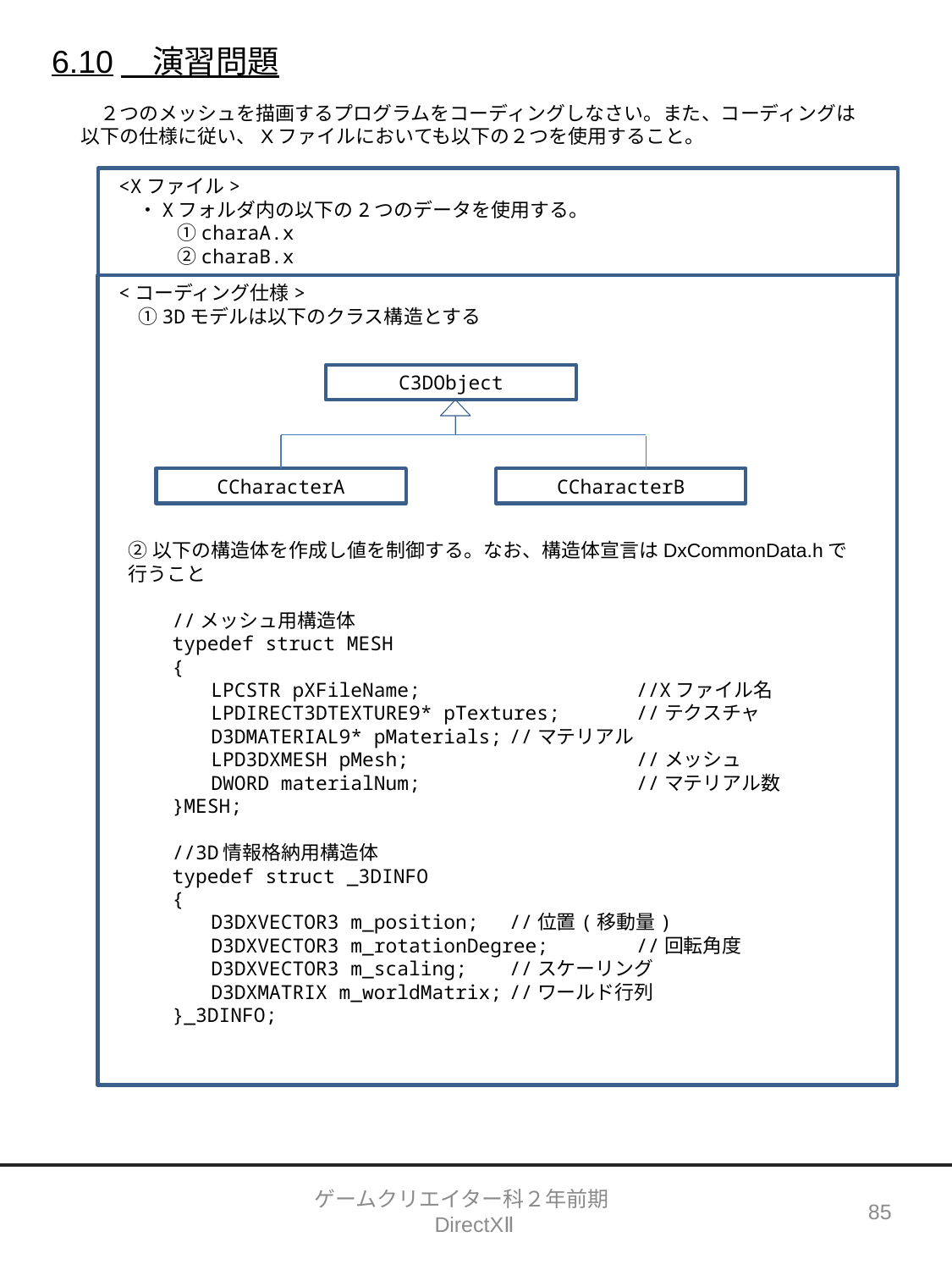

6.10　演習問題
　２つのメッシュを描画するプログラムをコーディングしなさい。また、コーディングは以下の仕様に従い、Xファイルにおいても以下の２つを使用すること。

<Xファイル>
　・Xフォルダ内の以下の2つのデータを使用する。
　　　①charaA.x
　　　②charaB.x

<コーディング仕様>
　①3Dモデルは以下のクラス構造とする
C3DObject

CCharacterA
CCharacterB
②以下の構造体を作成し値を制御する。なお、構造体宣言はDxCommonData.hで行うこと

　　//メッシュ用構造体
　　typedef struct MESH
　　{
　　　　LPCSTR pXFileName;		//Xファイル名
　　　　LPDIRECT3DTEXTURE9* pTextures;	//テクスチャ
　　　　D3DMATERIAL9* pMaterials;	//マテリアル
　　　　LPD3DXMESH pMesh;		//メッシュ
　　　　DWORD materialNum;		//マテリアル数
　　}MESH;

　　//3D情報格納用構造体
　　typedef struct _3DINFO
　　{
　　　　D3DXVECTOR3 m_position;	//位置(移動量)
　　　　D3DXVECTOR3 m_rotationDegree;	//回転角度
　　　　D3DXVECTOR3 m_scaling;	//スケーリング
　　　　D3DXMATRIX m_worldMatrix;	//ワールド行列
　　}_3DINFO;
ゲームクリエイター科２年前期　DirectXⅡ
85